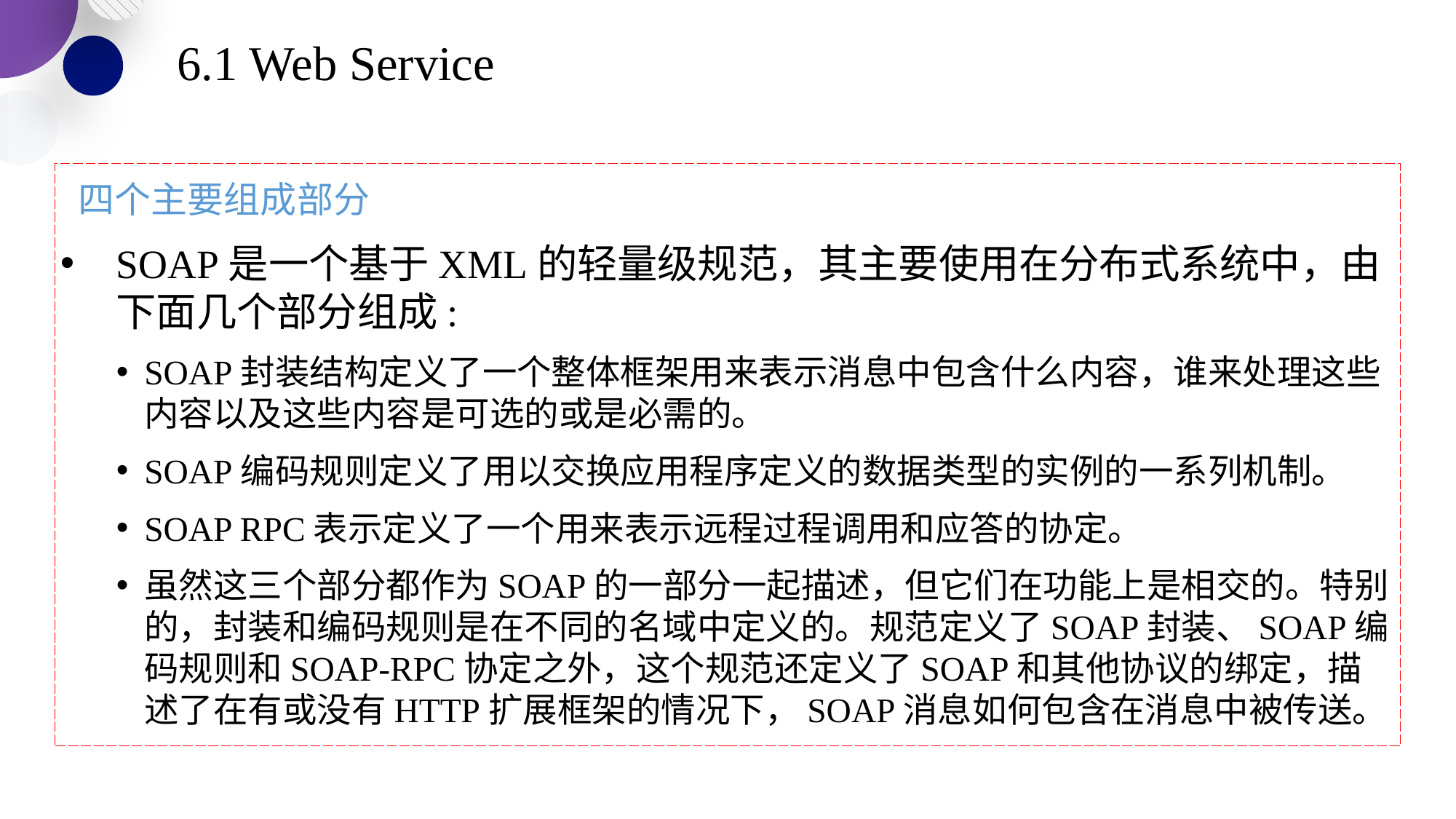

6.1 Web Service

SOAP是一个基于XML的轻量级规范，其主要使用在分布式系统中，由下面几个部分组成:
SOAP封装结构定义了一个整体框架用来表示消息中包含什么内容，谁来处理这些内容以及这些内容是可选的或是必需的。
SOAP编码规则定义了用以交换应用程序定义的数据类型的实例的一系列机制。
SOAP RPC表示定义了一个用来表示远程过程调用和应答的协定。
虽然这三个部分都作为SOAP的一部分一起描述，但它们在功能上是相交的。特别的，封装和编码规则是在不同的名域中定义的。规范定义了SOAP封装、SOAP编码规则和SOAP-RPC协定之外，这个规范还定义了SOAP和其他协议的绑定，描述了在有或没有HTTP扩展框架的情况下，SOAP消息如何包含在消息中被传送。
# 四个主要组成部分